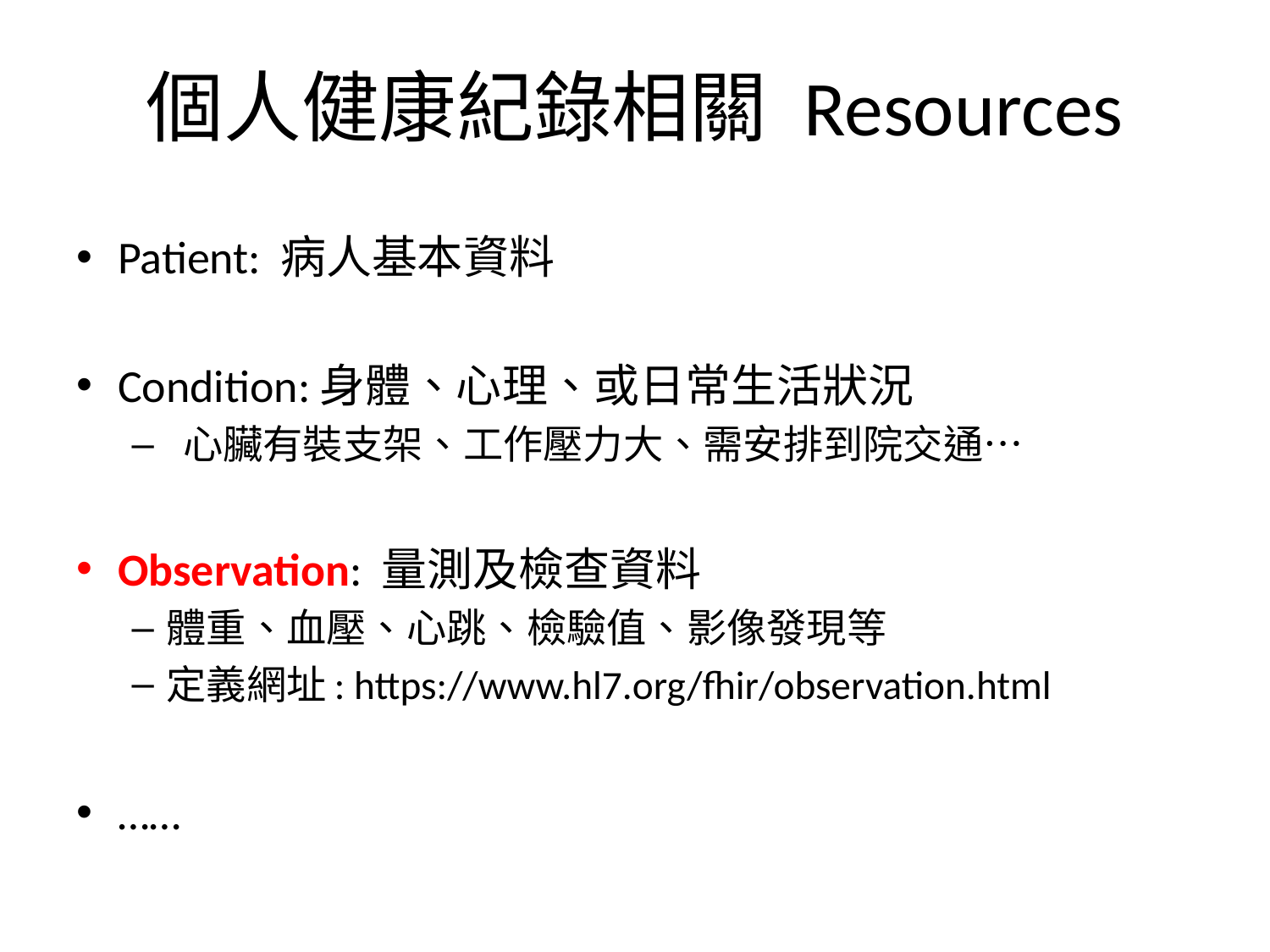

# 個人健康紀錄相關 Resources
Patient: 病人基本資料

Condition:身體、心理、或日常生活狀況
 心臟有裝支架、工作壓力大、需安排到院交通…

Observation: 量測及檢查資料
體重、血壓、心跳、檢驗值、影像發現等
定義網址: https://www.hl7.org/fhir/observation.html

……